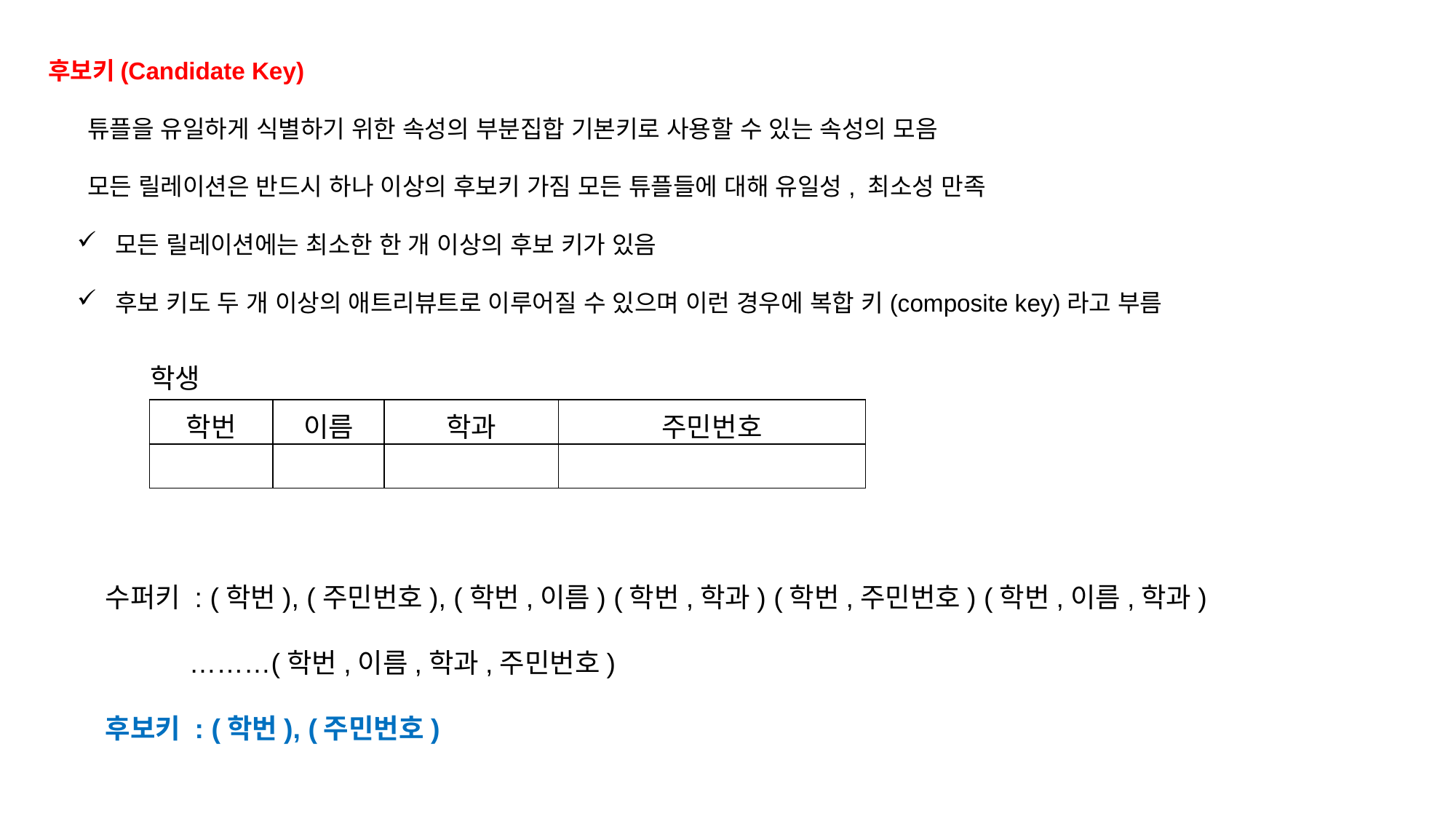

후보키(Candidate Key)
     튜플을 유일하게 식별하기 위한 속성의 부분집합 기본키로 사용할 수 있는 속성의 모음
     모든 릴레이션은 반드시 하나 이상의 후보키 가짐 모든 튜플들에 대해 유일성, 최소성 만족
 모든 릴레이션에는 최소한 한 개 이상의 후보 키가 있음
 후보 키도 두 개 이상의 애트리뷰트로 이루어질 수 있으며 이런 경우에 복합 키(composite key)라고 부름

학생
| 학번 | 이름 | 학과 | 주민번호 |
| --- | --- | --- | --- |
|  |  |  |  |
수퍼키 : (학번), (주민번호), (학번,이름) (학번,학과) (학번,주민번호) (학번,이름,학과)
           ………(학번,이름,학과,주민번호)
후보키 : (학번), (주민번호)